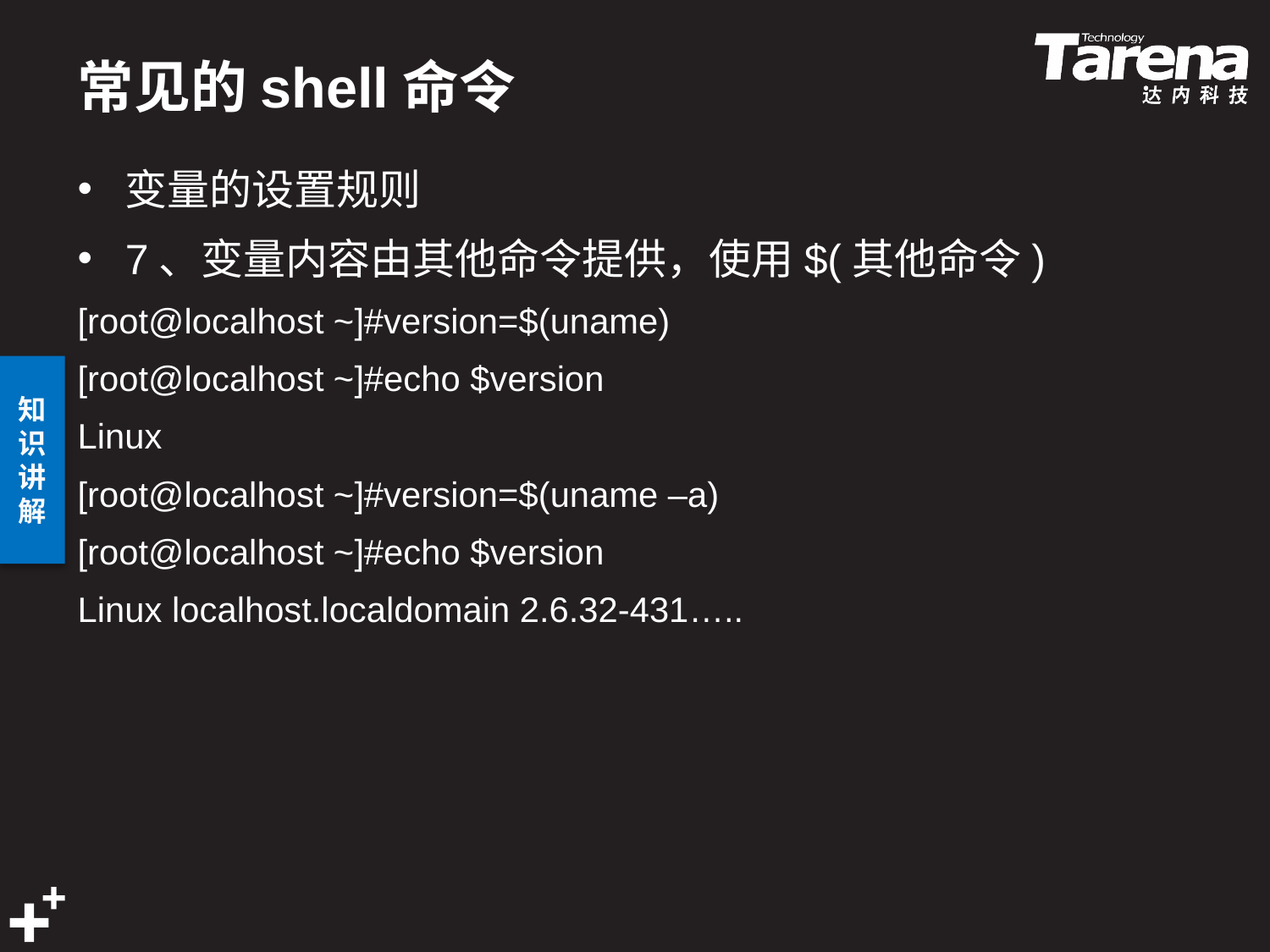

# 常见的shell命令
变量的设置规则
7、变量内容由其他命令提供，使用$(其他命令)
[root@localhost ~]#version=$(uname)
[root@localhost ~]#echo $version
Linux
[root@localhost ~]#version=$(uname –a)
[root@localhost ~]#echo $version
Linux localhost.localdomain 2.6.32-431…..